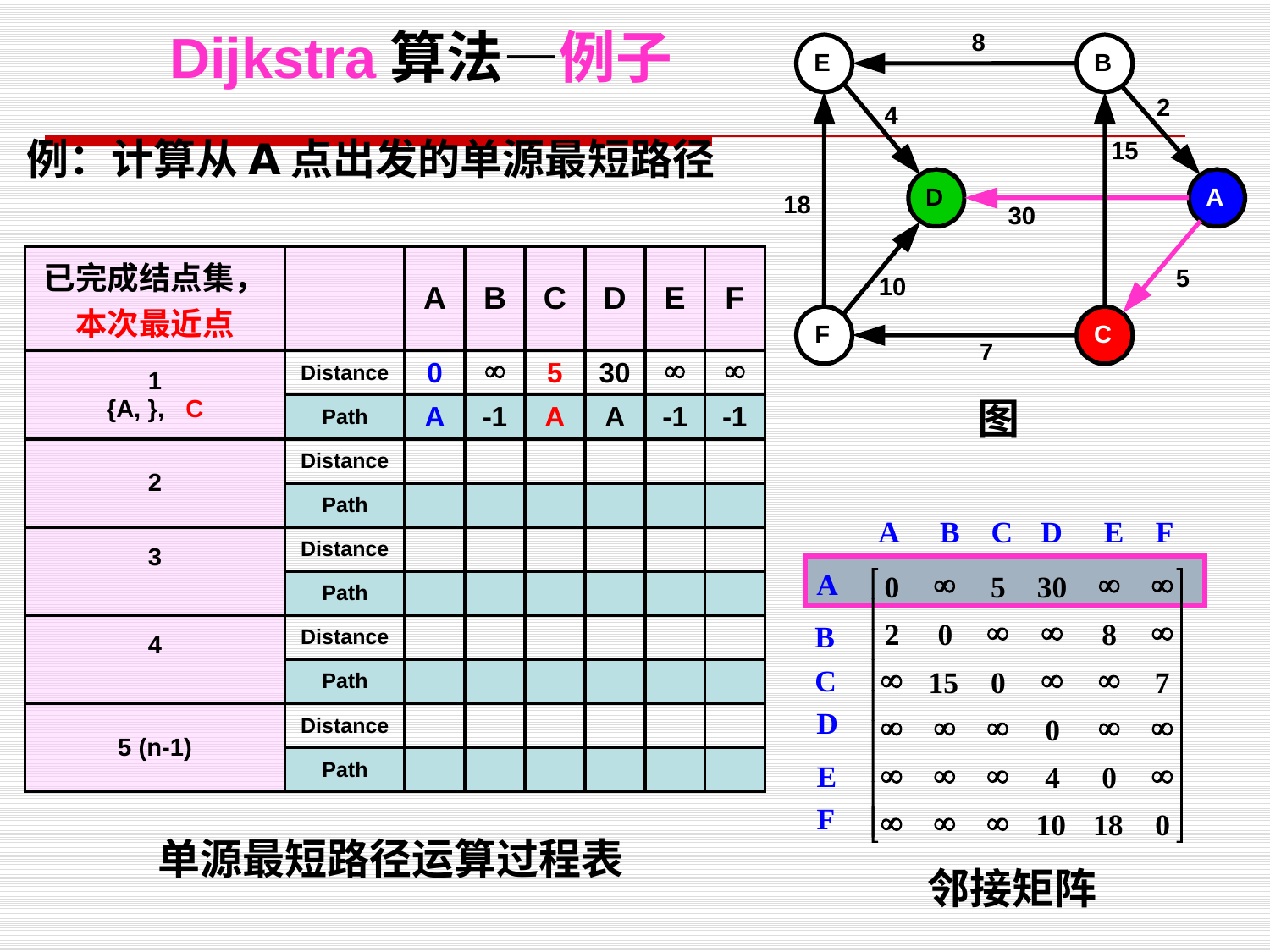

Dijkstra算法—例子
8

E
B

2

4

15

D
A

18

30

5
10

F
C

7
例：计算从A点出发的单源最短路径
| 已完成结点集， 本次最近点 |  | A | B | C | D | E | F |
| --- | --- | --- | --- | --- | --- | --- | --- |
| 1 {A, }, C | Distance | 0 | ∞ | 5 | 30 | ∞ | ∞ |
|  | Path | A | -1 | A | A | -1 | -1 |
| 2 | Distance |  |  |  |  |  |  |
|  | Path |  |  |  |  |  |  |
| 3 | Distance |  |  |  |  |  |  |
|  | Path |  |  |  |  |  |  |
| 4 | Distance |  |  |  |  |  |  |
|  | Path |  |  |  |  |  |  |
| 5 (n-1) | Distance |  |  |  |  |  |  |
|  | Path |  |  |  |  |  |  |
图
A
B
C
D
E
F
∞
∞
∞
A

0
5
30

∞
∞
∞
2
0
8
B

∞
∞
∞
C
15
0
7

D
∞
∞
∞
∞
∞
0

∞
∞
∞
∞
E
4
0

F
∞
∞
∞

10
18
0

单源最短路径运算过程表
邻接矩阵